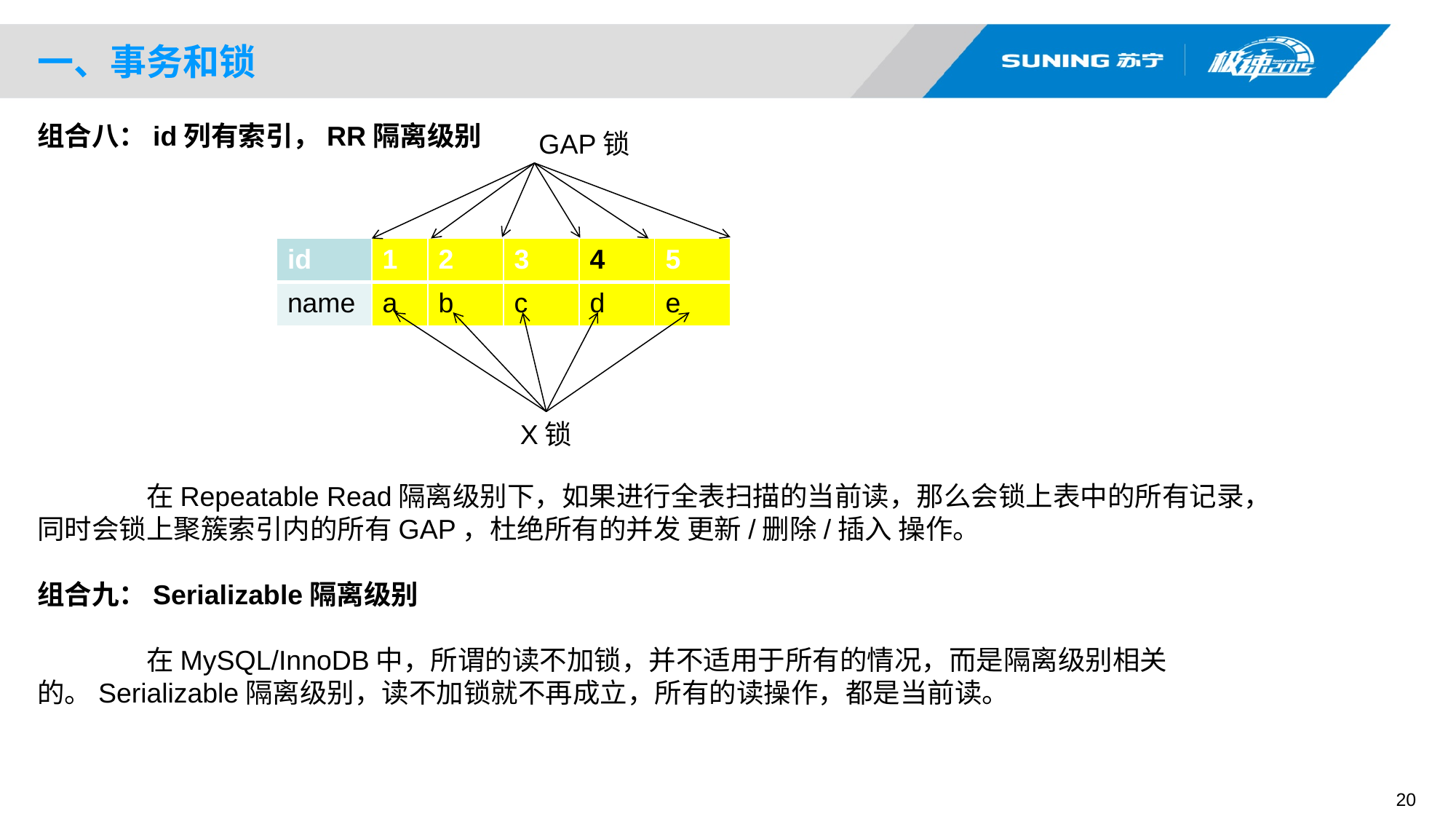

一、事务和锁
组合八：id列有索引，RR隔离级别

	在Repeatable Read隔离级别下，如果进行全表扫描的当前读，那么会锁上表中的所有记录，同时会锁上聚簇索引内的所有GAP，杜绝所有的并发 更新/删除/插入 操作。

组合九：Serializable隔离级别

	在MySQL/InnoDB中，所谓的读不加锁，并不适用于所有的情况，而是隔离级别相关的。Serializable隔离级别，读不加锁就不再成立，所有的读操作，都是当前读。

GAP锁
| id | 1 | 2 | 3 | 4 | 5 |
| --- | --- | --- | --- | --- | --- |
| name | a | b | c | d | e |
X锁